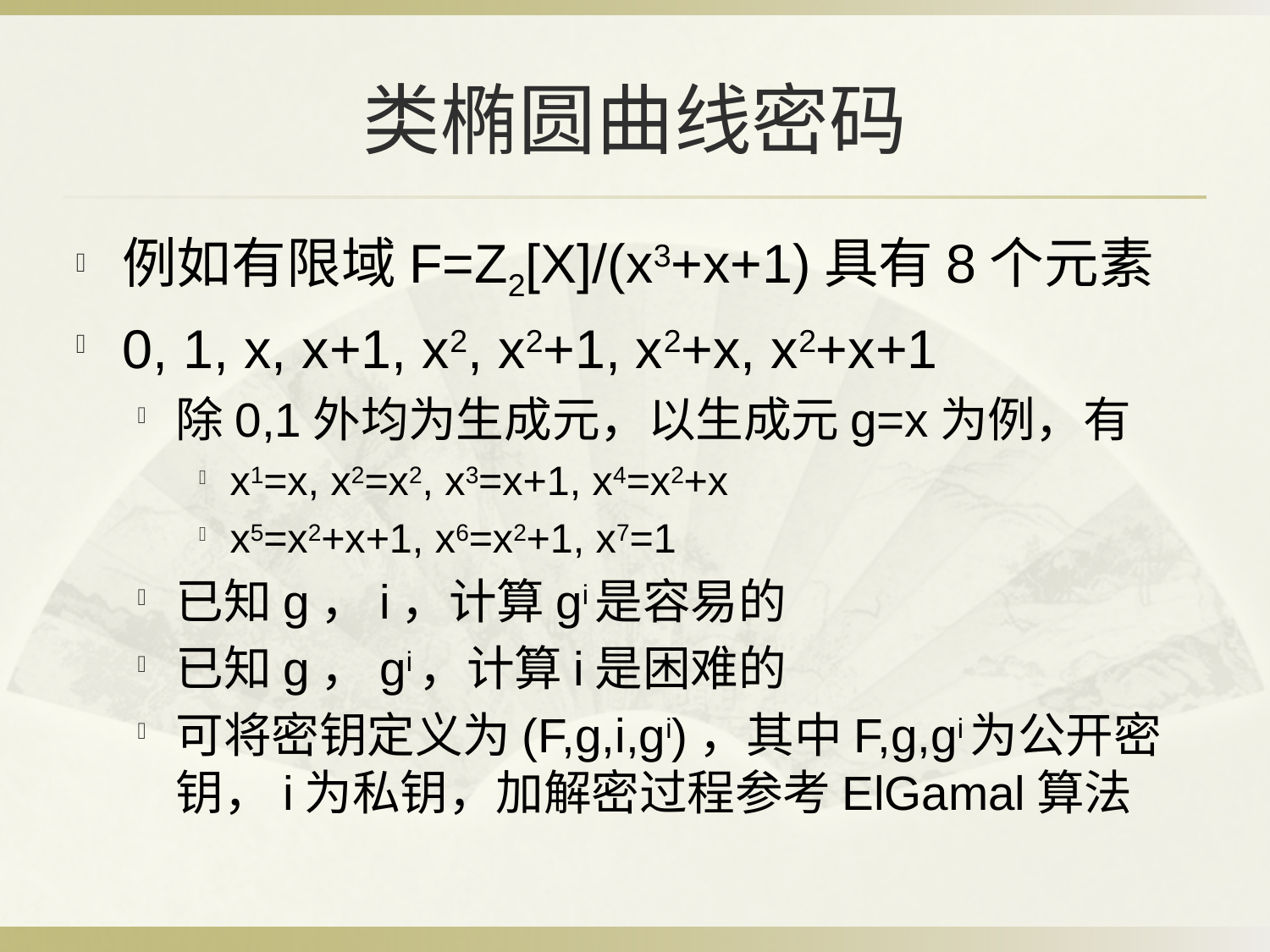

# 类椭圆曲线密码
例如有限域F=Z2[X]/(x3+x+1)具有8个元素
0, 1, x, x+1, x2, x2+1, x2+x, x2+x+1
除0,1外均为生成元，以生成元g=x为例，有
x1=x, x2=x2, x3=x+1, x4=x2+x
x5=x2+x+1, x6=x2+1, x7=1
已知g，i，计算gi是容易的
已知g，gi，计算i是困难的
可将密钥定义为(F,g,i,gi)，其中F,g,gi为公开密钥，i为私钥，加解密过程参考ElGamal算法